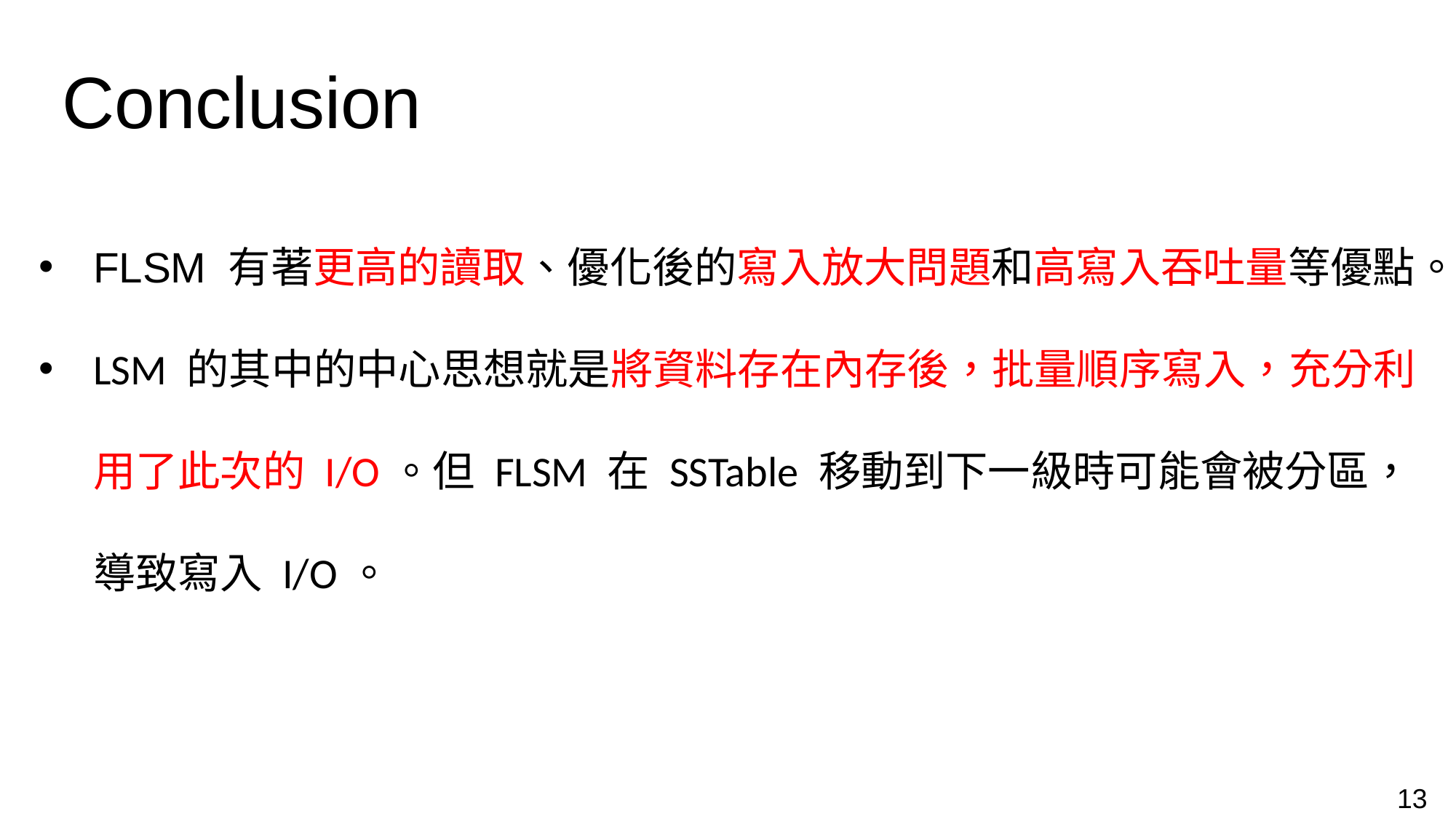

# Conclusion
FLSM 有著更高的讀取、優化後的寫入放大問題和高寫入吞吐量等優點。
LSM 的其中的中心思想就是將資料存在內存後，批量順序寫入，充分利用了此次的 I/O。但 FLSM 在 SSTable 移動到下一級時可能會被分區，導致寫入 I/O。
13